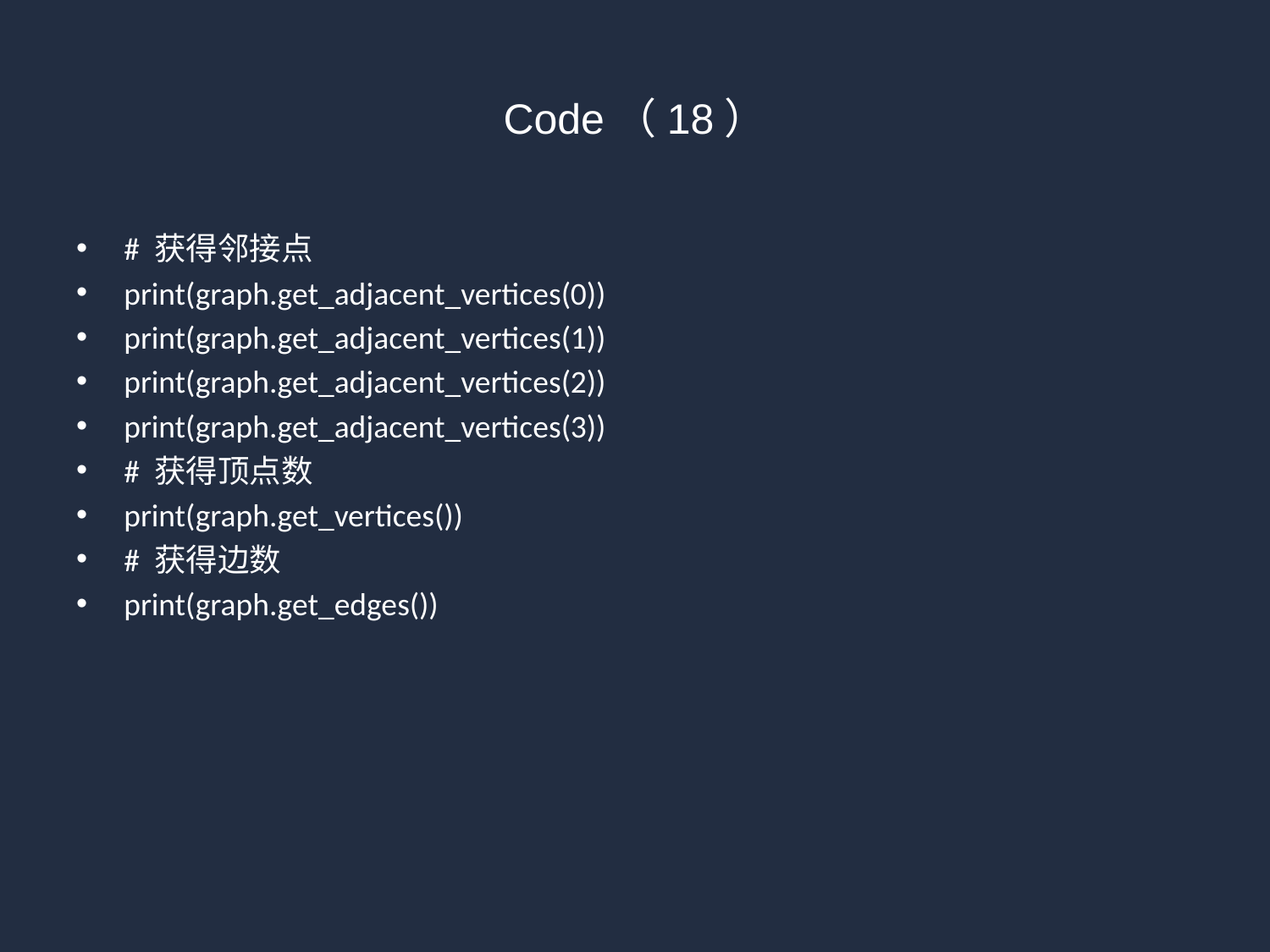

# Code（18）
# 获得邻接点
print(graph.get_adjacent_vertices(0))
print(graph.get_adjacent_vertices(1))
print(graph.get_adjacent_vertices(2))
print(graph.get_adjacent_vertices(3))
# 获得顶点数
print(graph.get_vertices())
# 获得边数
print(graph.get_edges())